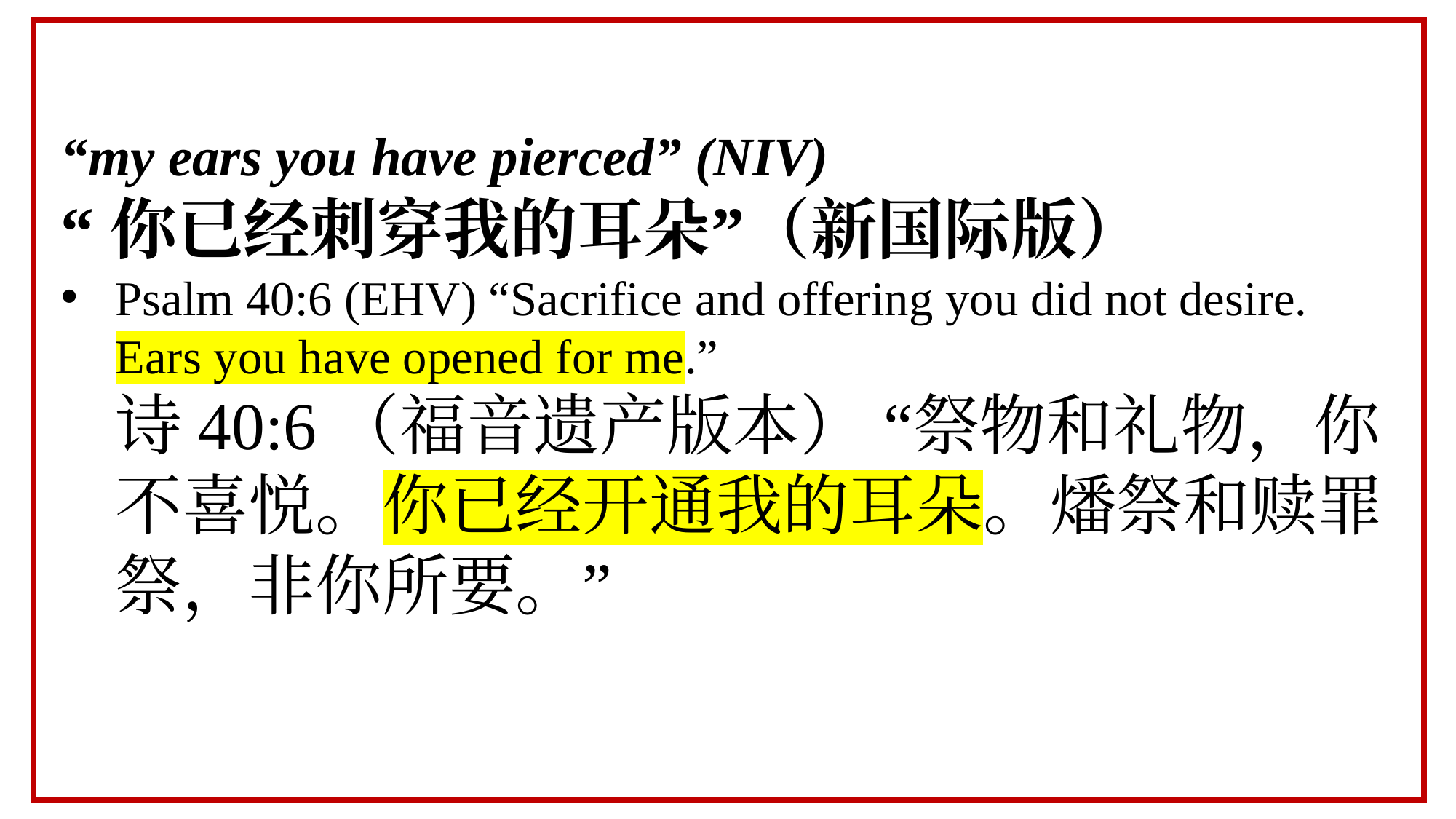

“my ears you have pierced” (NIV)
“你已经刺穿我的耳朵”（新国际版）
Psalm 40:6 (EHV) “Sacrifice and offering you did not desire. Ears you have opened for me.”
诗40:6（福音遗产版本） “祭物和礼物，你不喜悦。你已经开通我的耳朵。燔祭和赎罪祭，非你所要。”